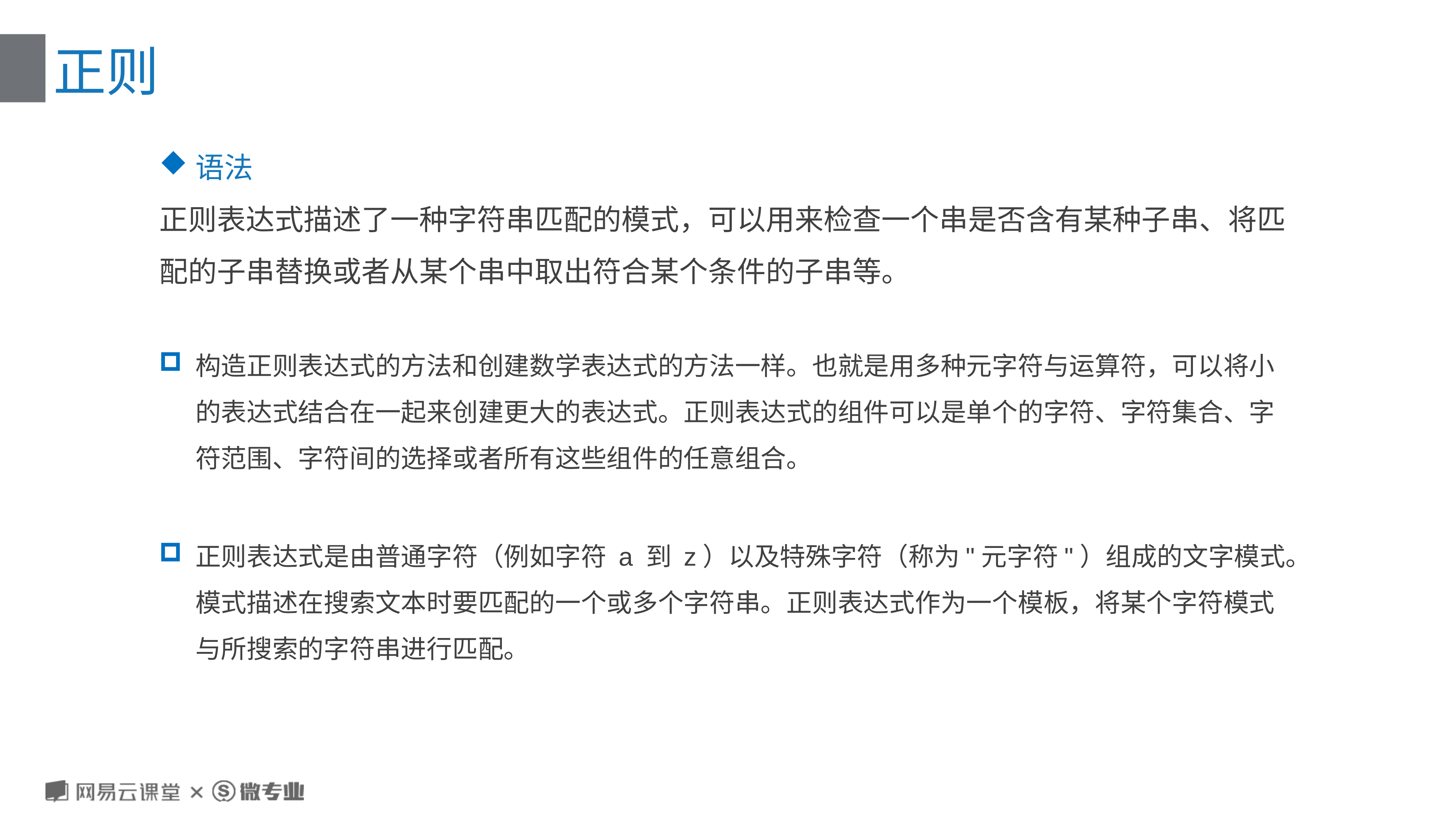

正则
语法
正则表达式描述了一种字符串匹配的模式，可以用来检查一个串是否含有某种子串、将匹配的子串替换或者从某个串中取出符合某个条件的子串等。

构造正则表达式的方法和创建数学表达式的方法一样。也就是用多种元字符与运算符，可以将小的表达式结合在一起来创建更大的表达式。正则表达式的组件可以是单个的字符、字符集合、字符范围、字符间的选择或者所有这些组件的任意组合。

正则表达式是由普通字符（例如字符 a 到 z）以及特殊字符（称为"元字符"）组成的文字模式。模式描述在搜索文本时要匹配的一个或多个字符串。正则表达式作为一个模板，将某个字符模式与所搜索的字符串进行匹配。